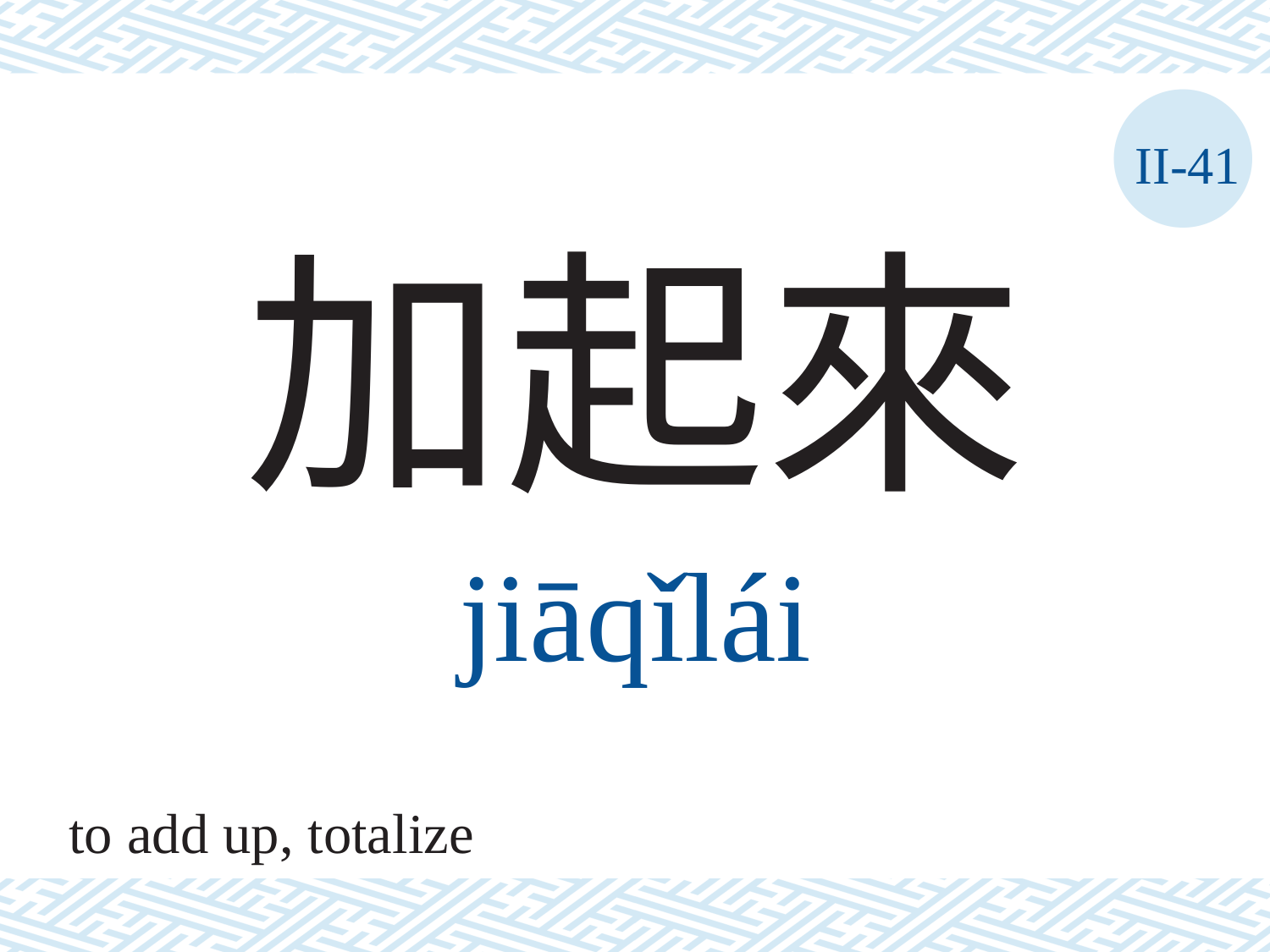

II-41
加起來
jiāqǐlái
to add up, totalize